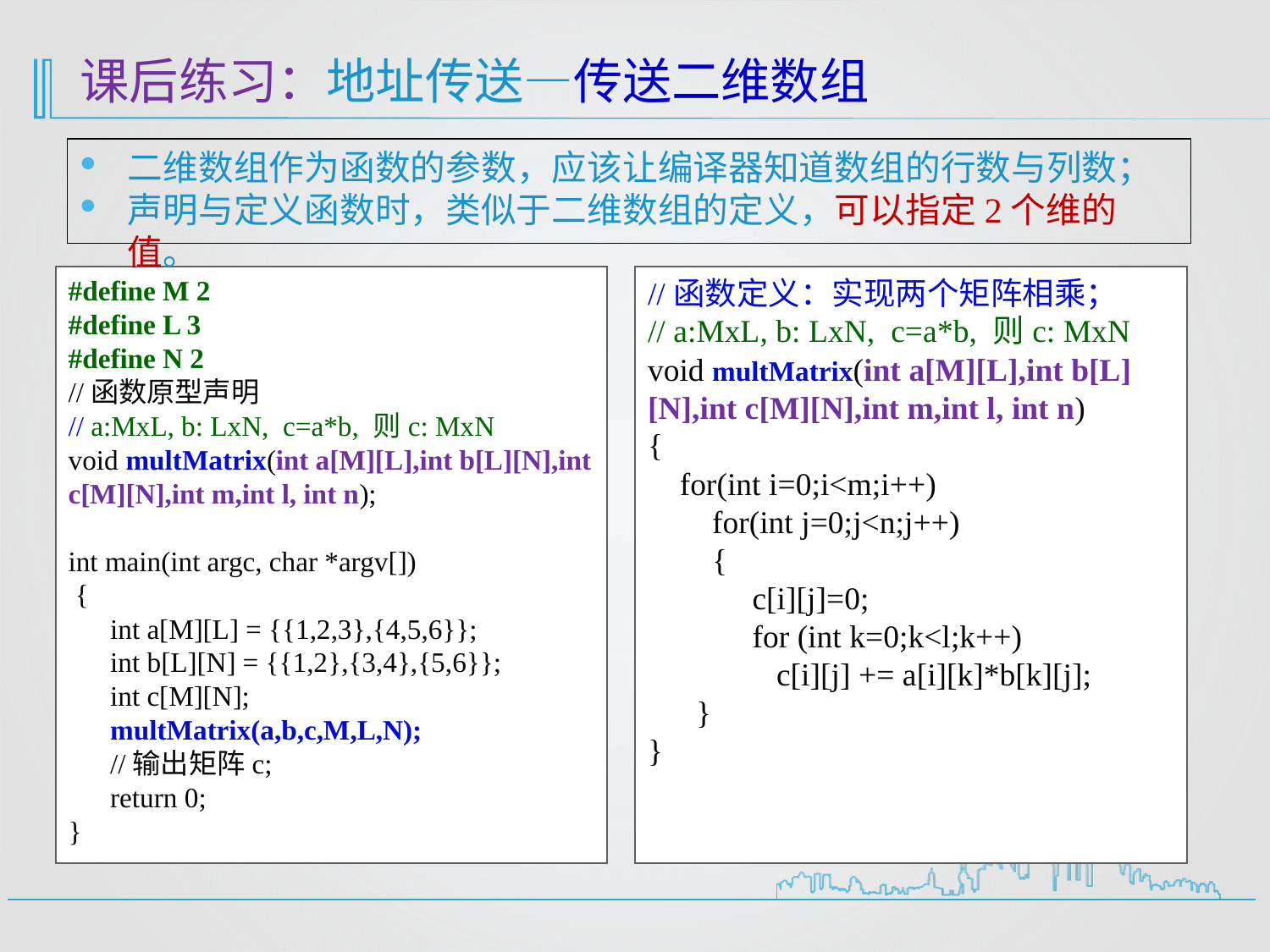

# 课后练习：地址传送—传送二维数组
二维数组作为函数的参数，应该让编译器知道数组的行数与列数；
声明与定义函数时，类似于二维数组的定义，可以指定2个维的值。
#define M 2
#define L 3
#define N 2
//函数原型声明
// a:MxL, b: LxN,  c=a*b, 则c: MxN
void multMatrix(int a[M][L],int b[L][N],int c[M][N],int m,int l, int n);

int main(int argc, char *argv[])
 {
      int a[M][L] = {{1,2,3},{4,5,6}};
      int b[L][N] = {{1,2},{3,4},{5,6}};
      int c[M][N];
      multMatrix(a,b,c,M,L,N);
      //输出矩阵c;
      return 0;
}
//函数定义：实现两个矩阵相乘；
// a:MxL, b: LxN,  c=a*b, 则c: MxN
void multMatrix(int a[M][L],int b[L][N],int c[M][N],int m,int l, int n)
{
    for(int i=0;i<m;i++)
        for(int j=0;j<n;j++)
        {
             c[i][j]=0;
             for (int k=0;k<l;k++)
                c[i][j] += a[i][k]*b[k][j];
      }
}